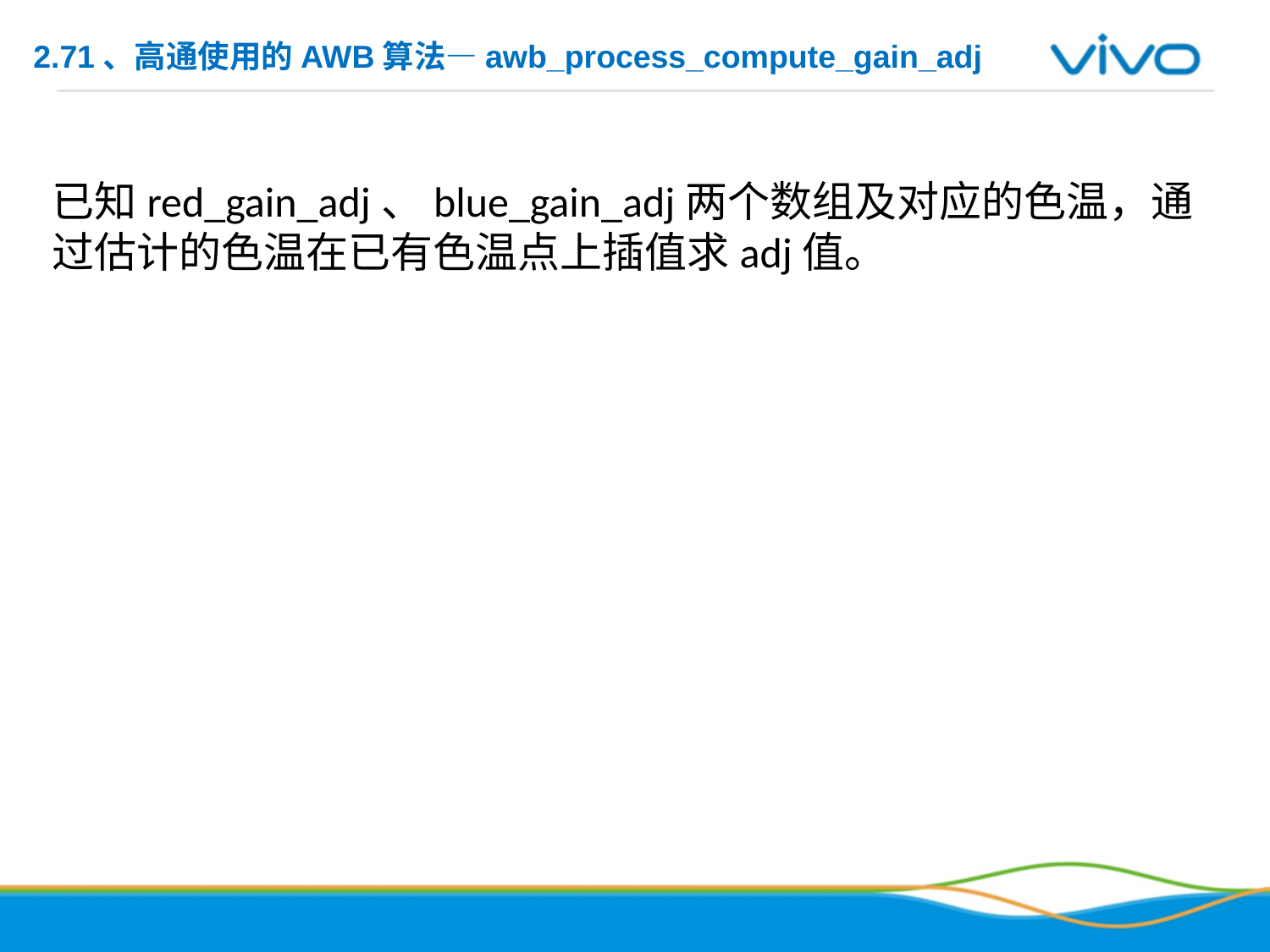

2.71、高通使用的AWB算法—awb_process_compute_gain_adj
已知red_gain_adj、blue_gain_adj两个数组及对应的色温，通过估计的色温在已有色温点上插值求adj值。